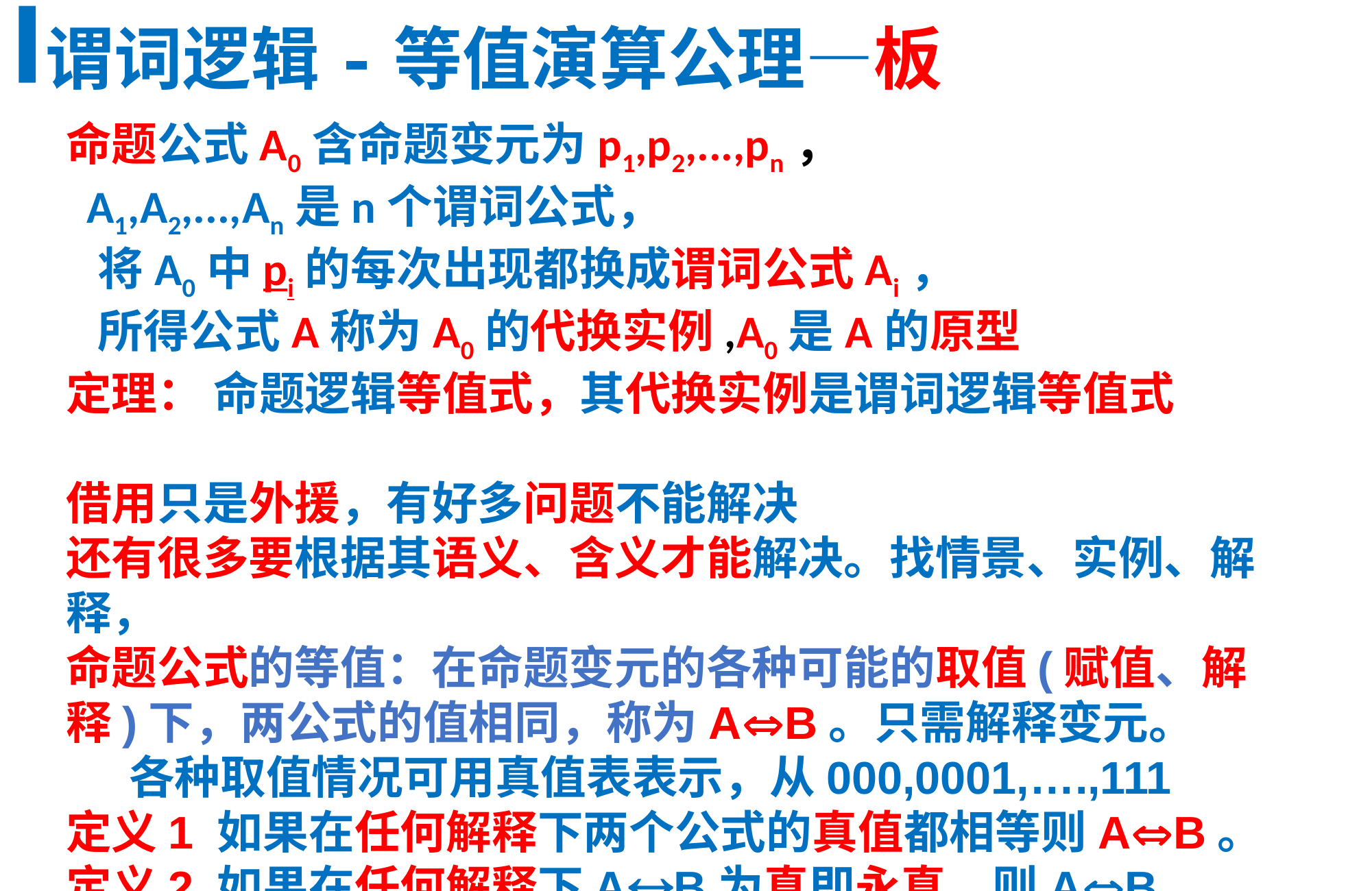

谓词逻辑-等值演算公理—板
命题公式A0含命题变元为p1,p2,...,pn，
  A1,A2,...,An是n个谓词公式，
  将A0中pi的每次出现都换成谓词公式Ai，
  所得公式A称为A0的代换实例,A0是A的原型
定理： 命题逻辑等值式，其代换实例是谓词逻辑等值式

借用只是外援，有好多问题不能解决
还有很多要根据其语义、含义才能解决。找情景、实例、解释，
命题公式的等值：在命题变元的各种可能的取值(赋值、解释)下，两公式的值相同，称为A⇔B。只需解释变元。
     各种取值情况可用真值表表示，从000,0001,….,111
定义1 如果在任何解释下两个公式的真值都相等则A⇔B。
定义2 如果在任何解释下A↔B为真即永真，则A⇔B。